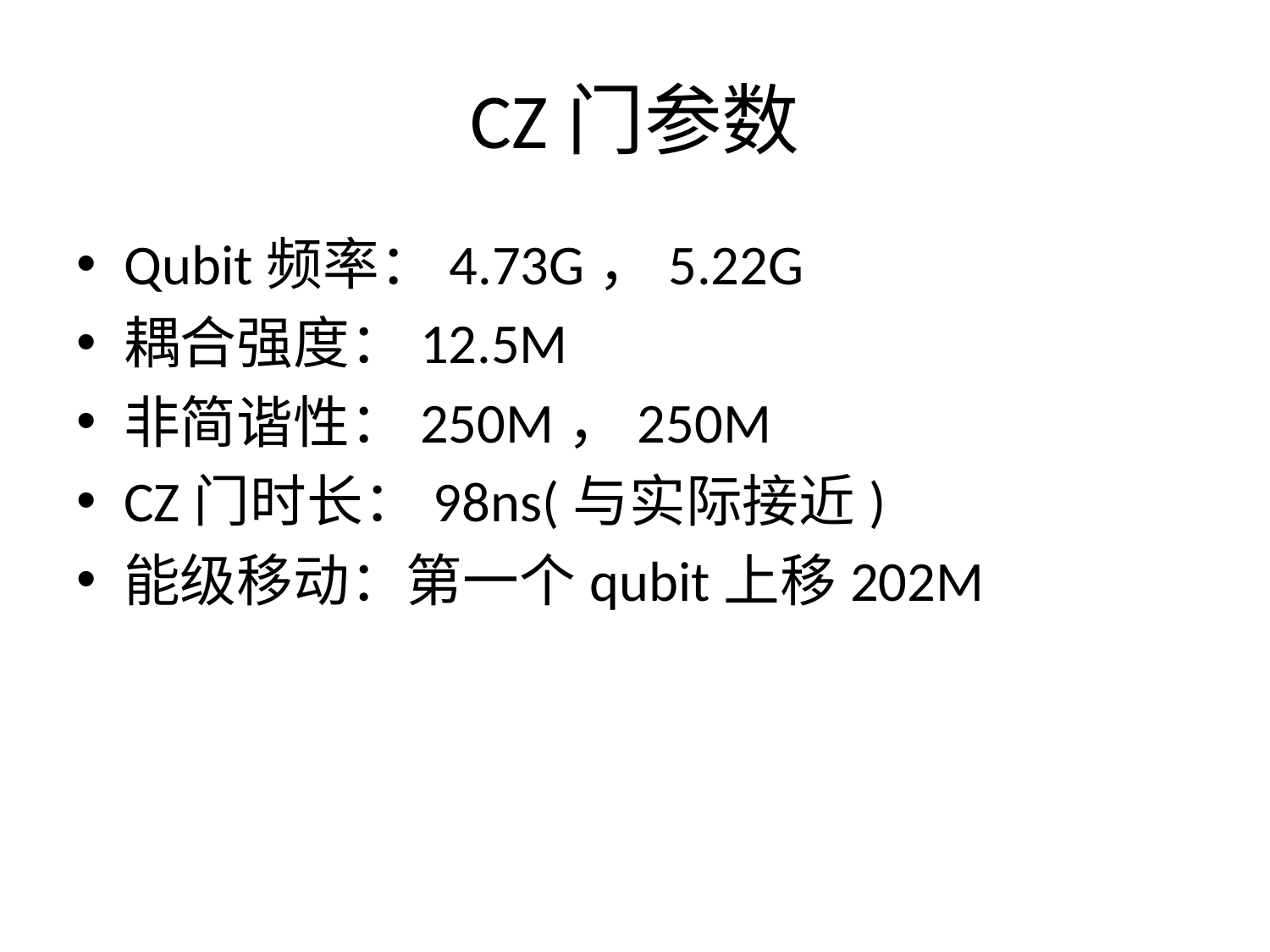

# CZ门参数
Qubit频率：4.73G，5.22G
耦合强度：12.5M
非简谐性：250M，250M
CZ门时长：98ns(与实际接近)
能级移动：第一个qubit上移202M